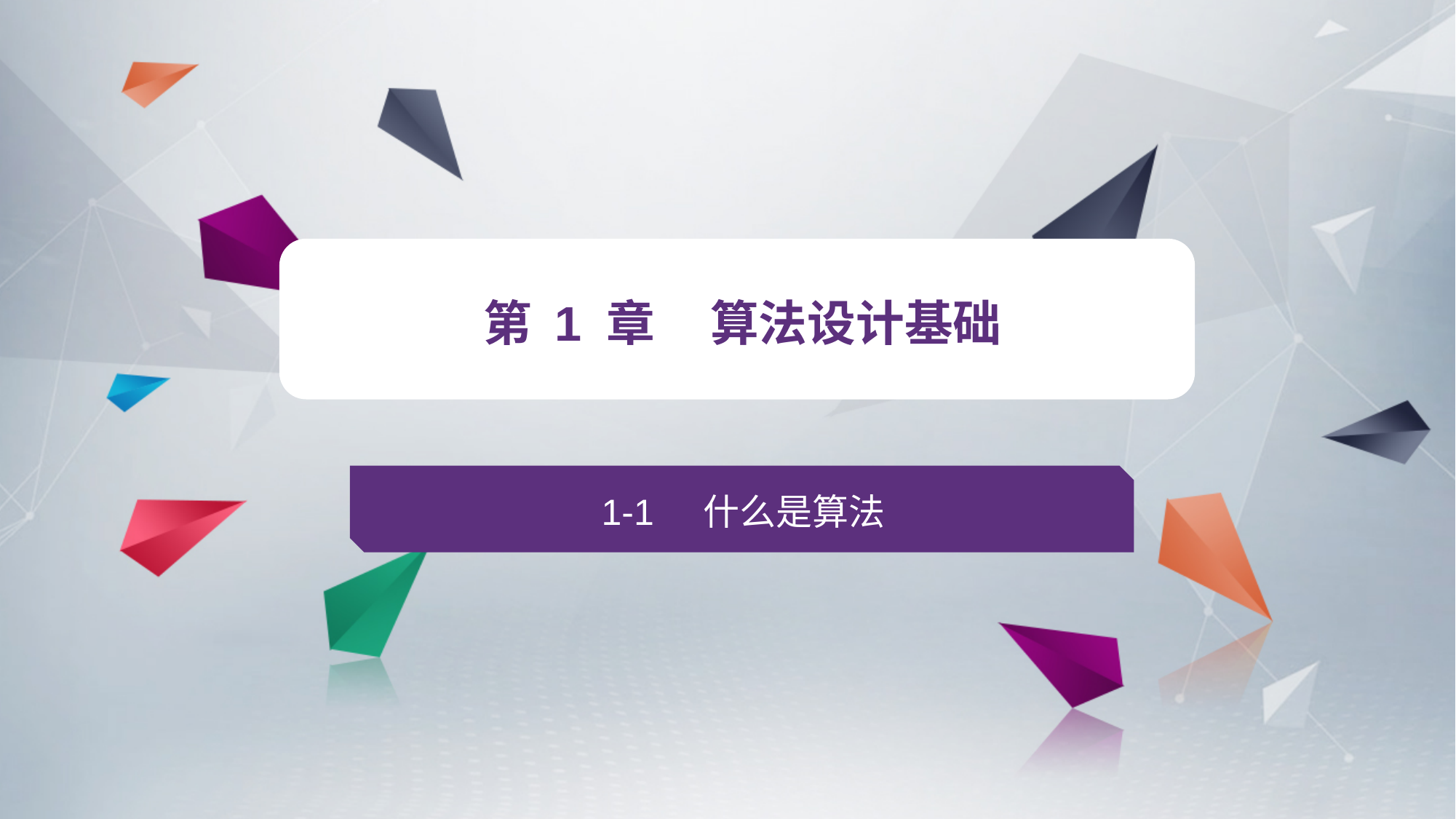

v
第 1 章     算法设计基础

1-1    什么是算法